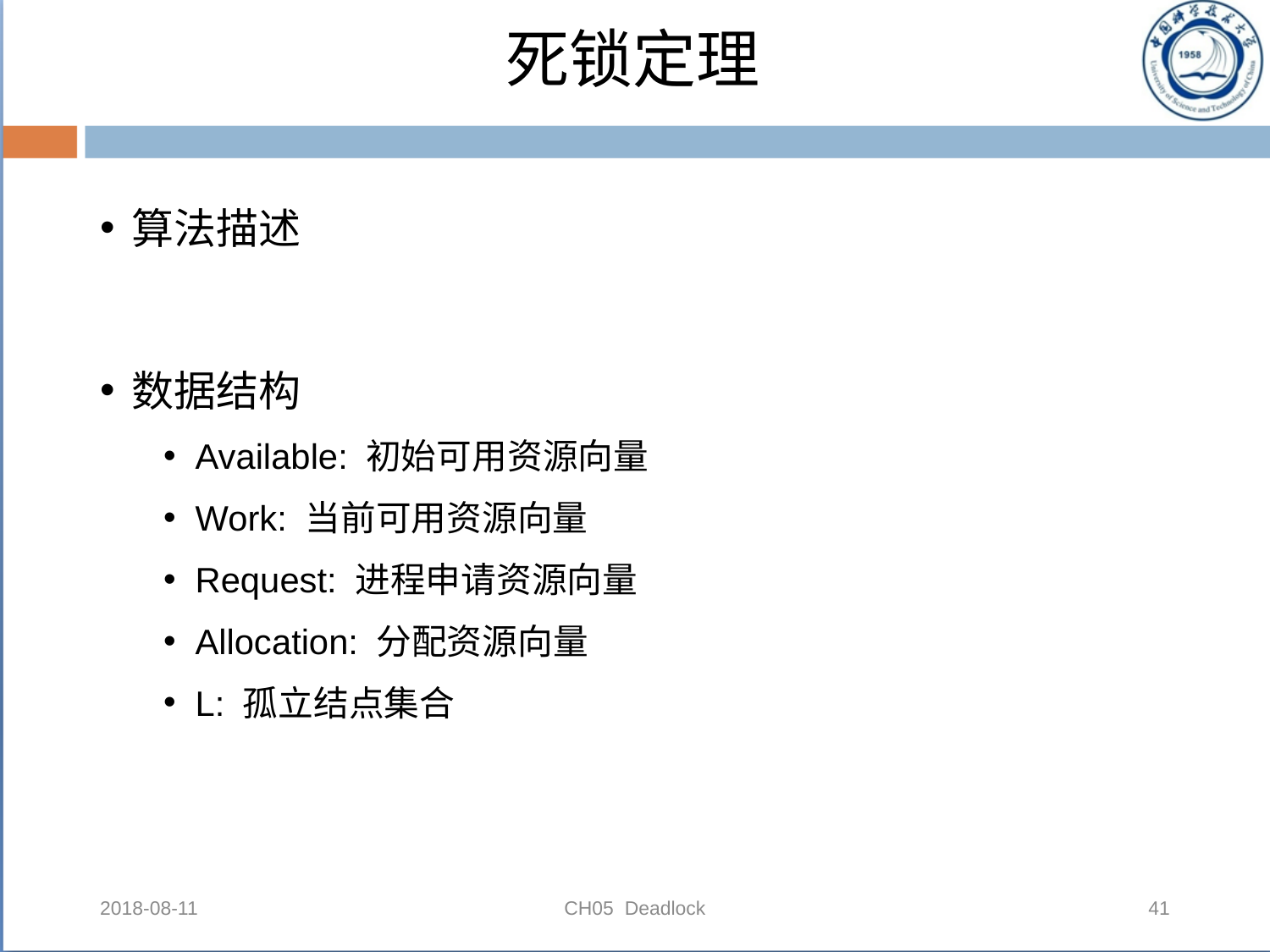

# 死锁定理
算法描述

数据结构
Available: 初始可用资源向量
Work: 当前可用资源向量
Request: 进程申请资源向量
Allocation: 分配资源向量
L: 孤立结点集合
2018-08-11
CH05  Deadlock
41